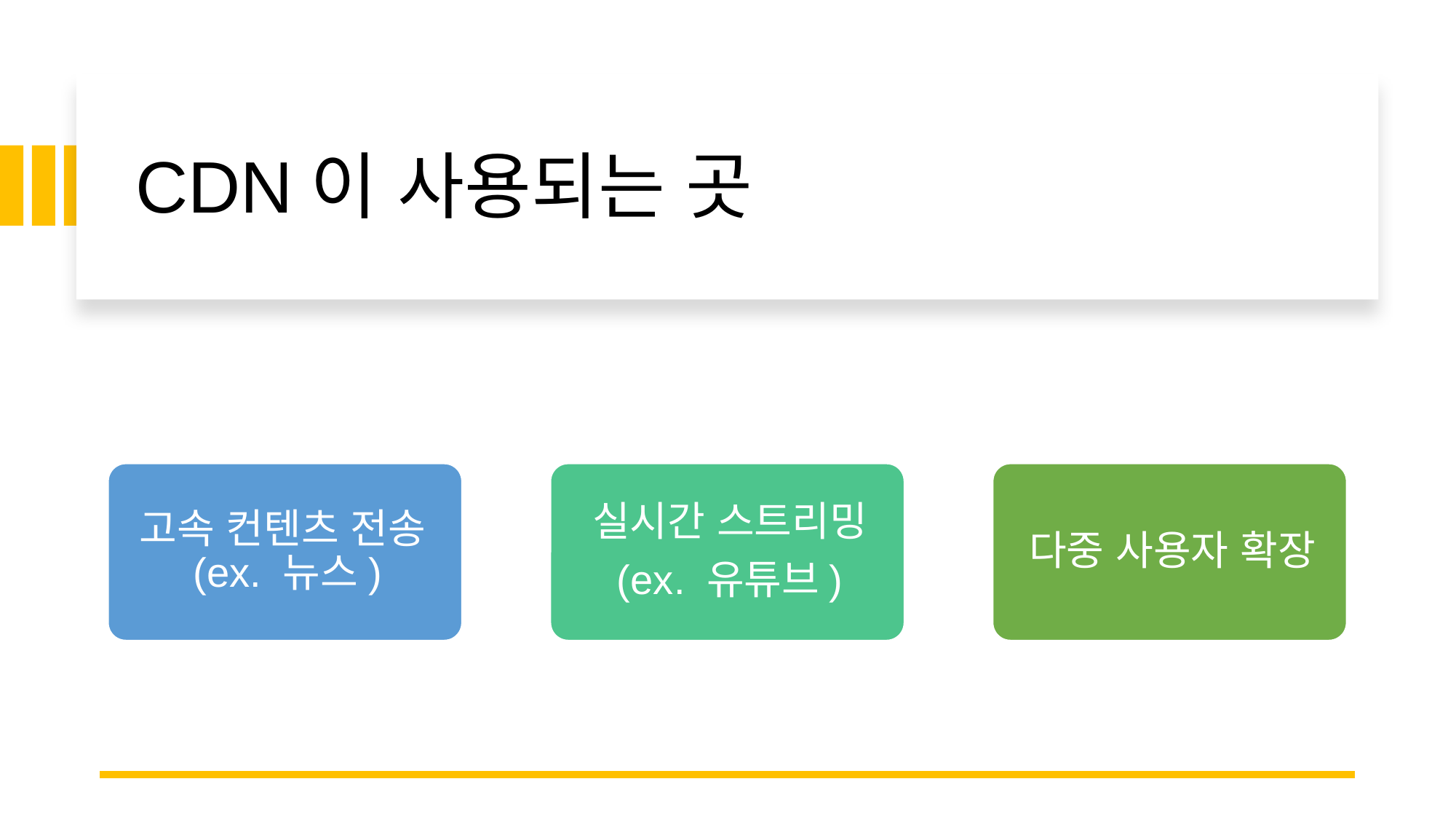

# CDN이 사용되는 곳

고속 컨텐츠 전송(ex. 뉴스)
실시간 스트리밍
(ex. 유튜브)
다중 사용자 확장